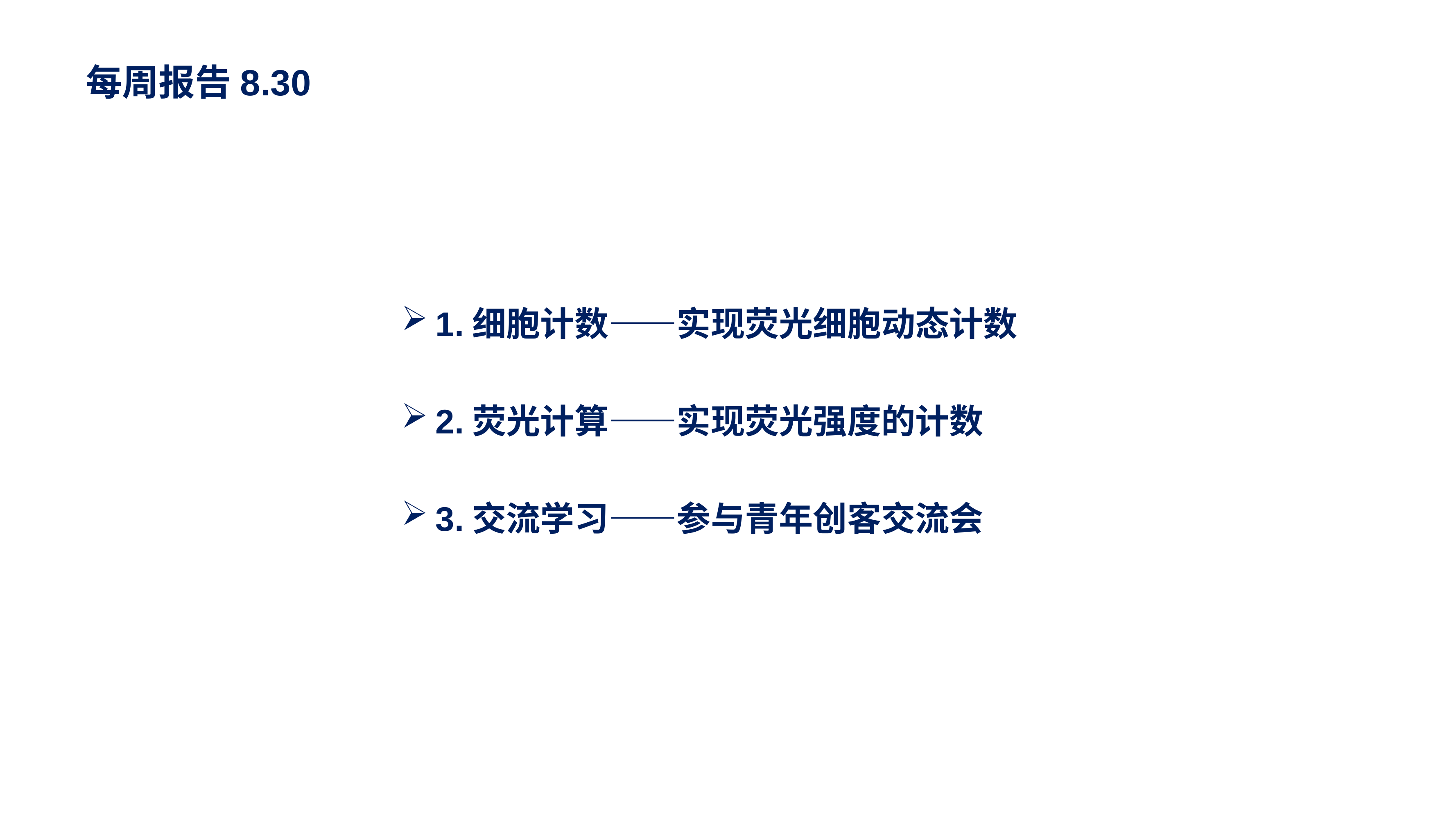

每周报告8.30
1.细胞计数——实现荧光细胞动态计数
2.荧光计算——实现荧光强度的计数
3.交流学习——参与青年创客交流会